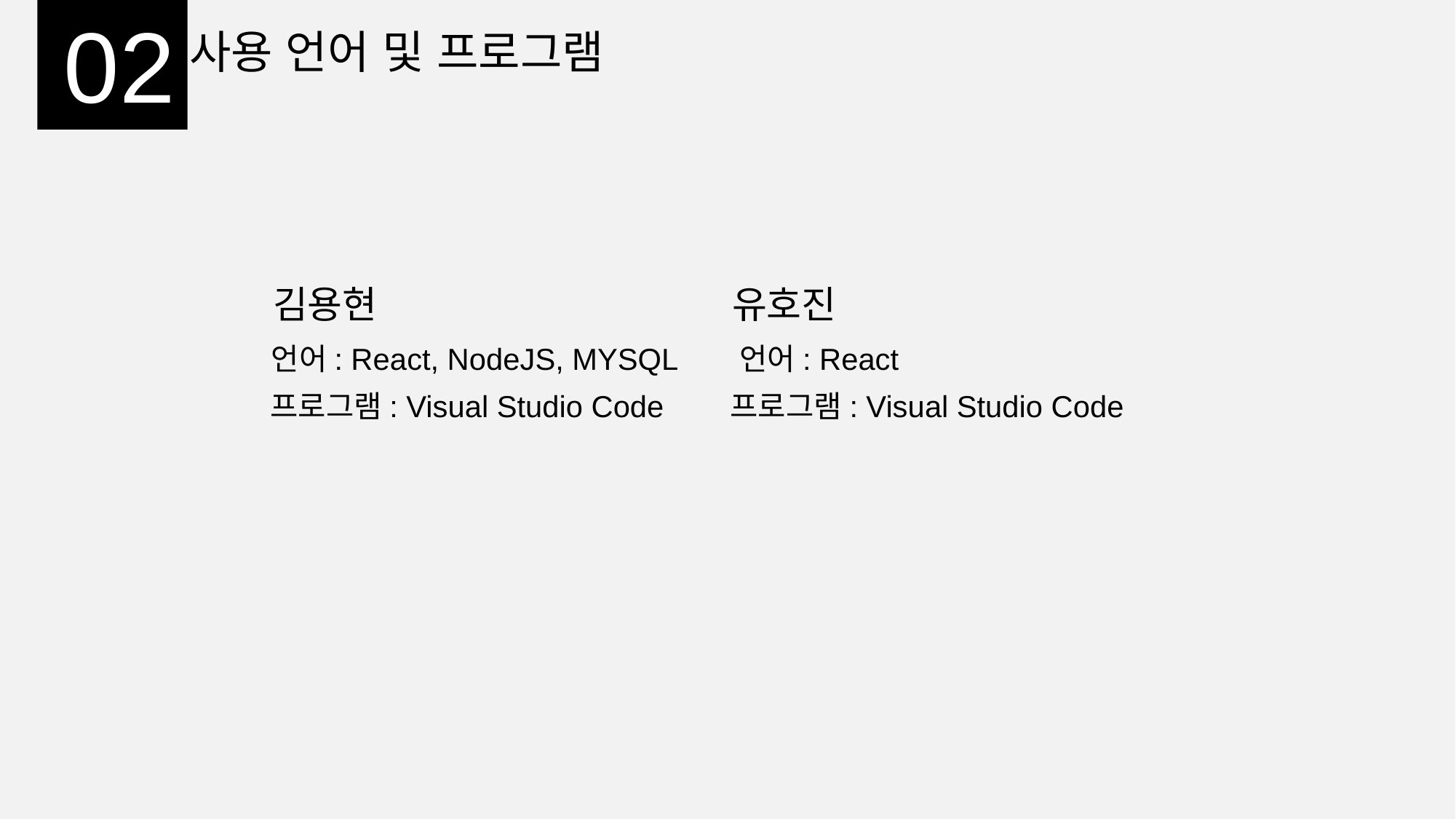

02

사용 언어 및 프로그램
김용현
유호진
언어: React, NodeJS, MYSQL
언어: React
프로그램: Visual Studio Code
프로그램: Visual Studio Code